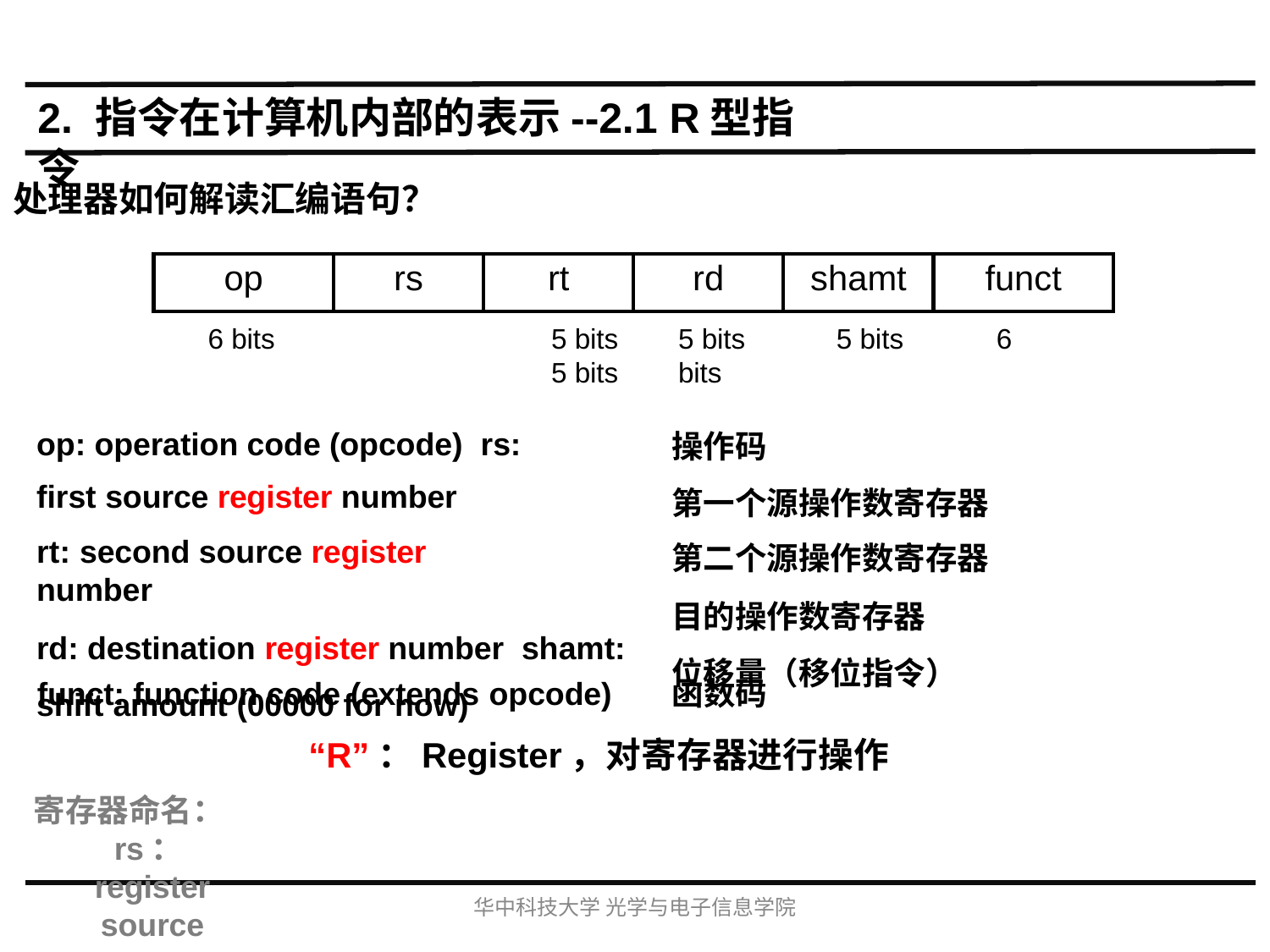

# 2. 指令在计算机内部的表示--2.1 R型指令
处理器如何解读汇编语句？
| op | rs | rt | rd | shamt | funct |
| --- | --- | --- | --- | --- | --- |
6 bits	5 bits	5 bits
op: operation code (opcode)  rs: first source register number
rt: second source register number
rd: destination register number  shamt: shift amount (00000 for now)
5 bits	5 bits	6 bits

操作码
第一个源操作数寄存器 第二个源操作数寄存器
目的操作数寄存器 位移量（移位指令）
funct: function code (extends opcode)	函数码
“R”：Register，对寄存器进行操作
寄存器命名：
rs：register source	rt：register target	rd：register destination
华中科技大学光学与电子信息学院